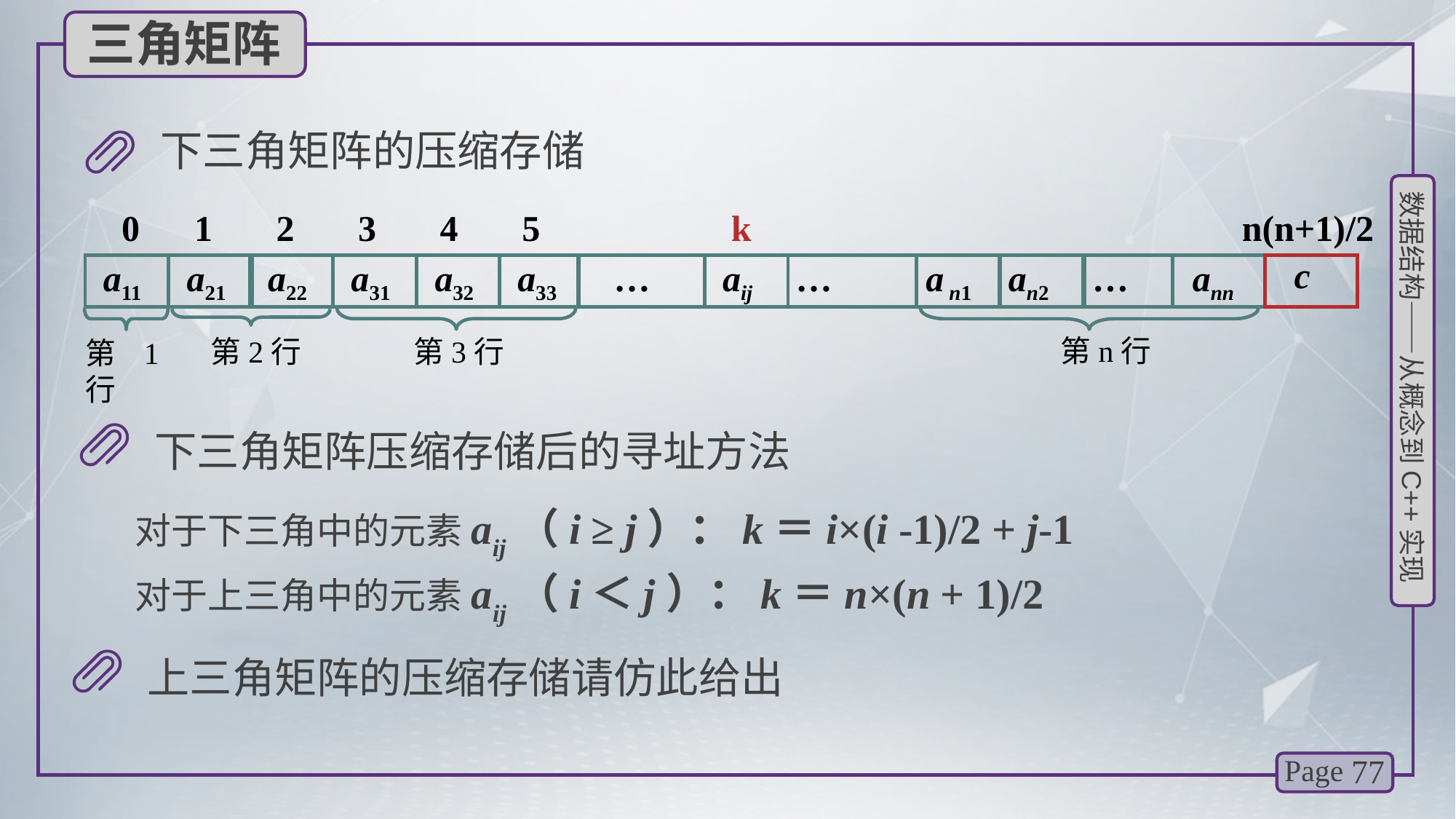

三角矩阵

 下三角矩阵的压缩存储

0      1       2       3       4       5                     k                                                      n(n+1)/2
  a11
  a21
  a22
  a31
  a32
  a33
    …

  aij
 …

 a n1
 an2
 …
  ann
   c

第3行

第1行

  第n行

第2行
 下三角矩阵压缩存储后的寻址方法

对于下三角中的元素aij（i ≥ j）：k＝i×(i -1)/2 + j-1
对于上三角中的元素aij（i＜j）：k＝n×(n + 1)/2
 上三角矩阵的压缩存储请仿此给出